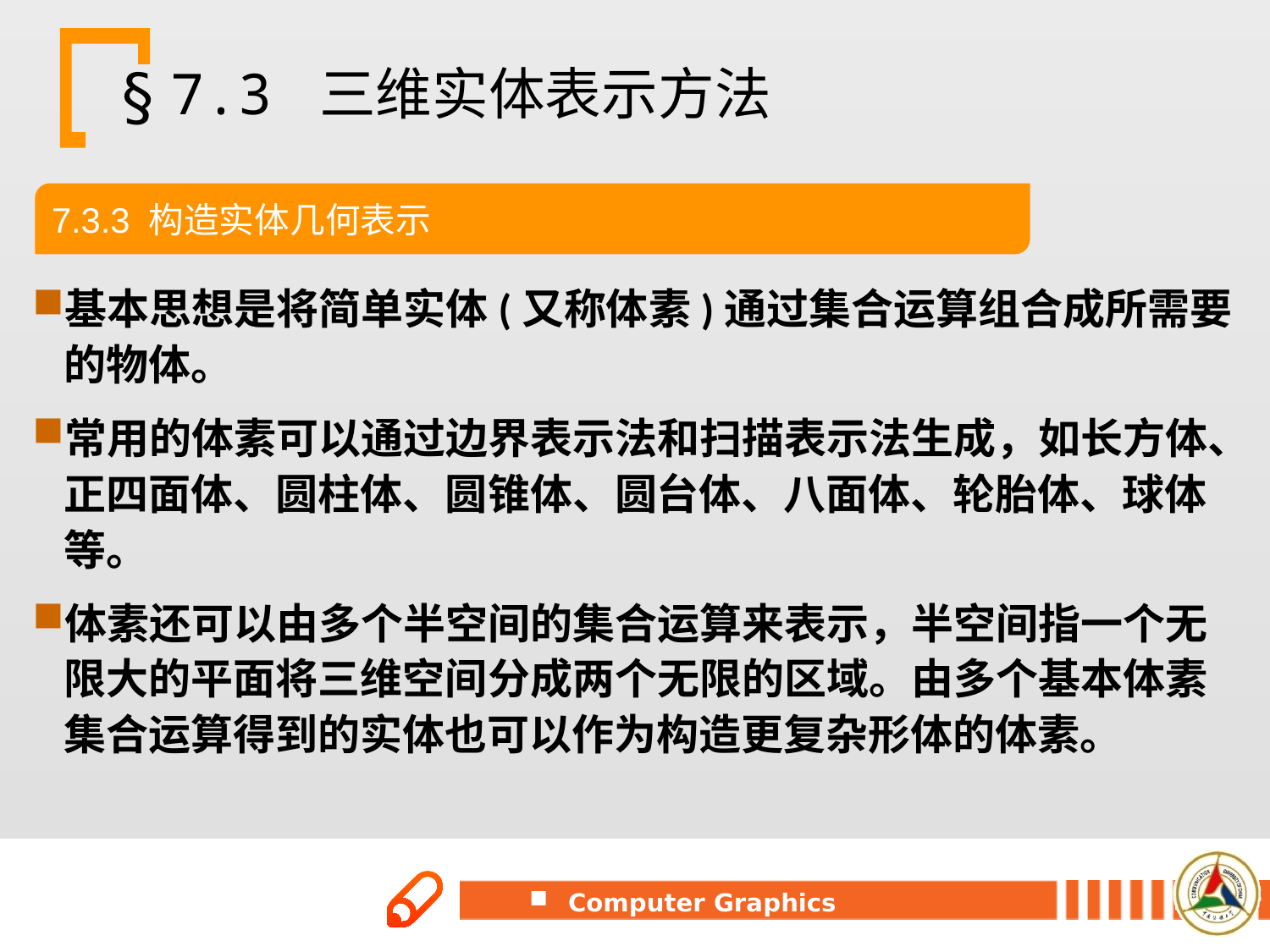

# § 7.3 三维实体表示方法
7.3.3 构造实体几何表示
基本思想是将简单实体(又称体素)通过集合运算组合成所需要的物体。
常用的体素可以通过边界表示法和扫描表示法生成，如长方体、正四面体、圆柱体、圆锥体、圆台体、八面体、轮胎体、球体等。
体素还可以由多个半空间的集合运算来表示，半空间指一个无限大的平面将三维空间分成两个无限的区域。由多个基本体素集合运算得到的实体也可以作为构造更复杂形体的体素。